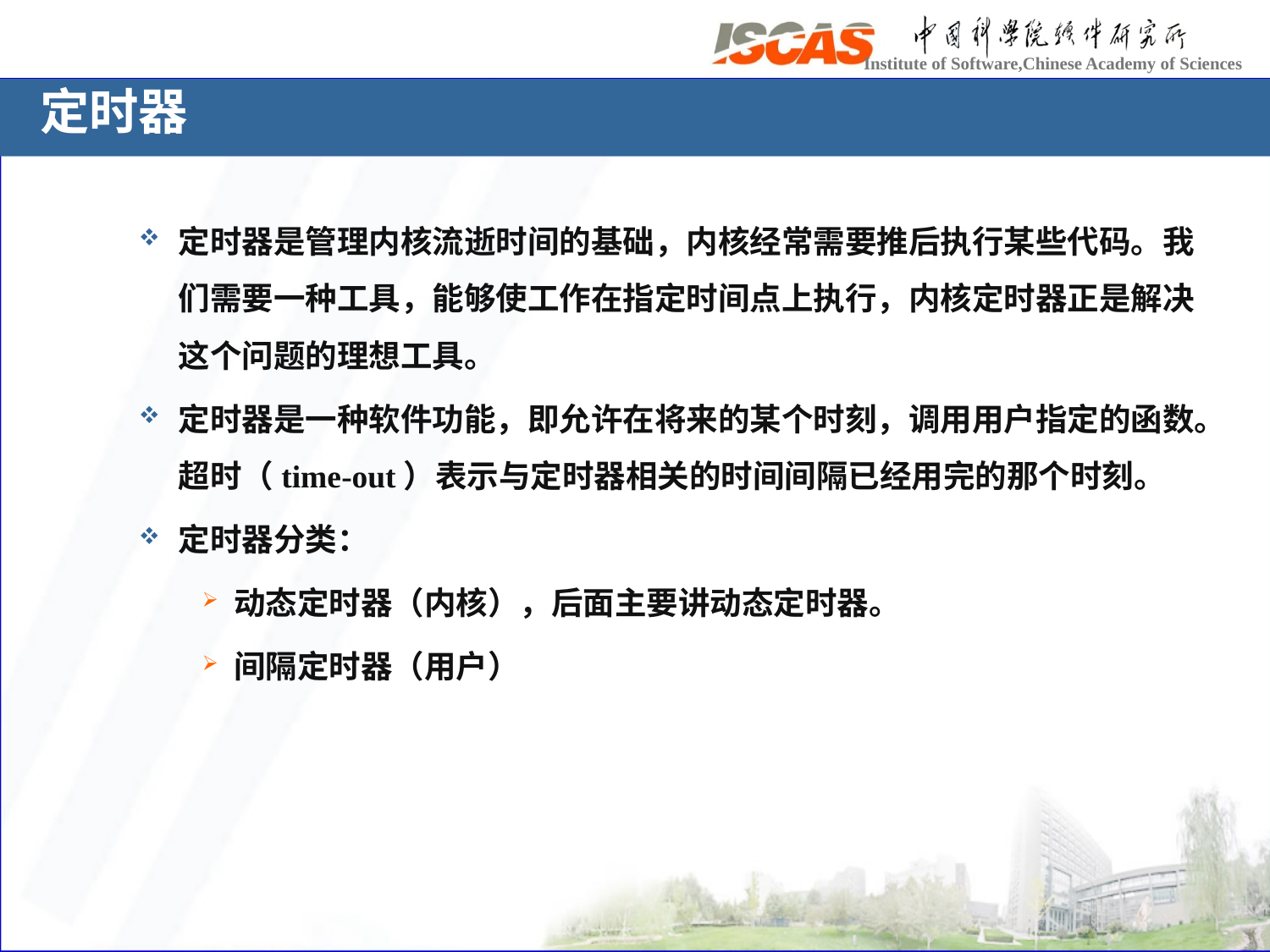

# 定时器
定时器是管理内核流逝时间的基础，内核经常需要推后执行某些代码。我们需要一种工具，能够使工作在指定时间点上执行，内核定时器正是解决这个问题的理想工具。
定时器是一种软件功能，即允许在将来的某个时刻，调用用户指定的函数。超时（time-out）表示与定时器相关的时间间隔已经用完的那个时刻。
定时器分类：
动态定时器（内核），后面主要讲动态定时器。
间隔定时器（用户）